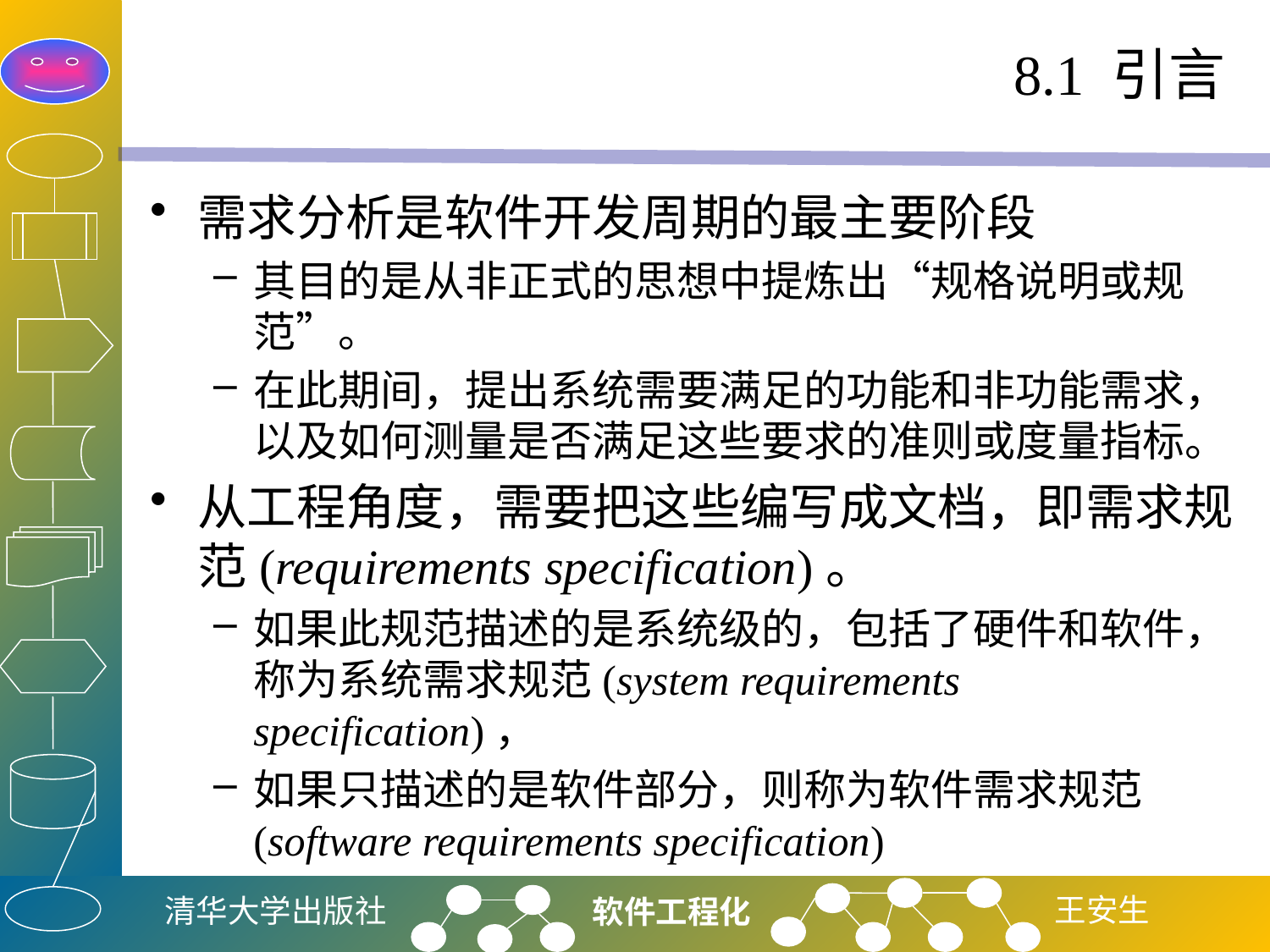

# 8.1 引言
需求分析是软件开发周期的最主要阶段
其目的是从非正式的思想中提炼出“规格说明或规范”。
在此期间，提出系统需要满足的功能和非功能需求，以及如何测量是否满足这些要求的准则或度量指标。
从工程角度，需要把这些编写成文档，即需求规范(requirements specification)。
如果此规范描述的是系统级的，包括了硬件和软件，称为系统需求规范(system requirements specification)，
如果只描述的是软件部分，则称为软件需求规范(software requirements specification)